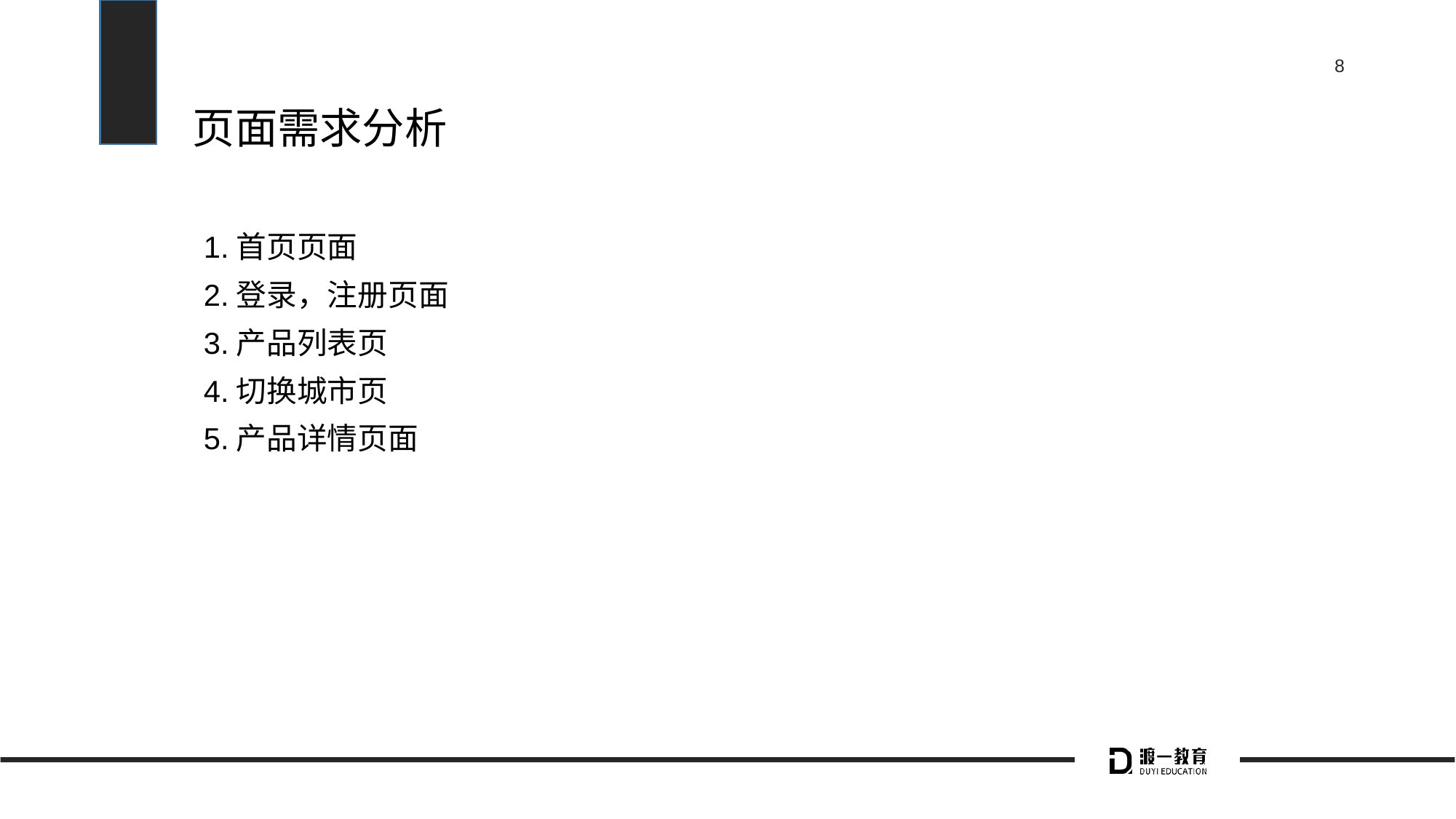

# 页面需求分析
1.首页页面
2.登录，注册页面
3.产品列表页
4.切换城市页
5.产品详情页面